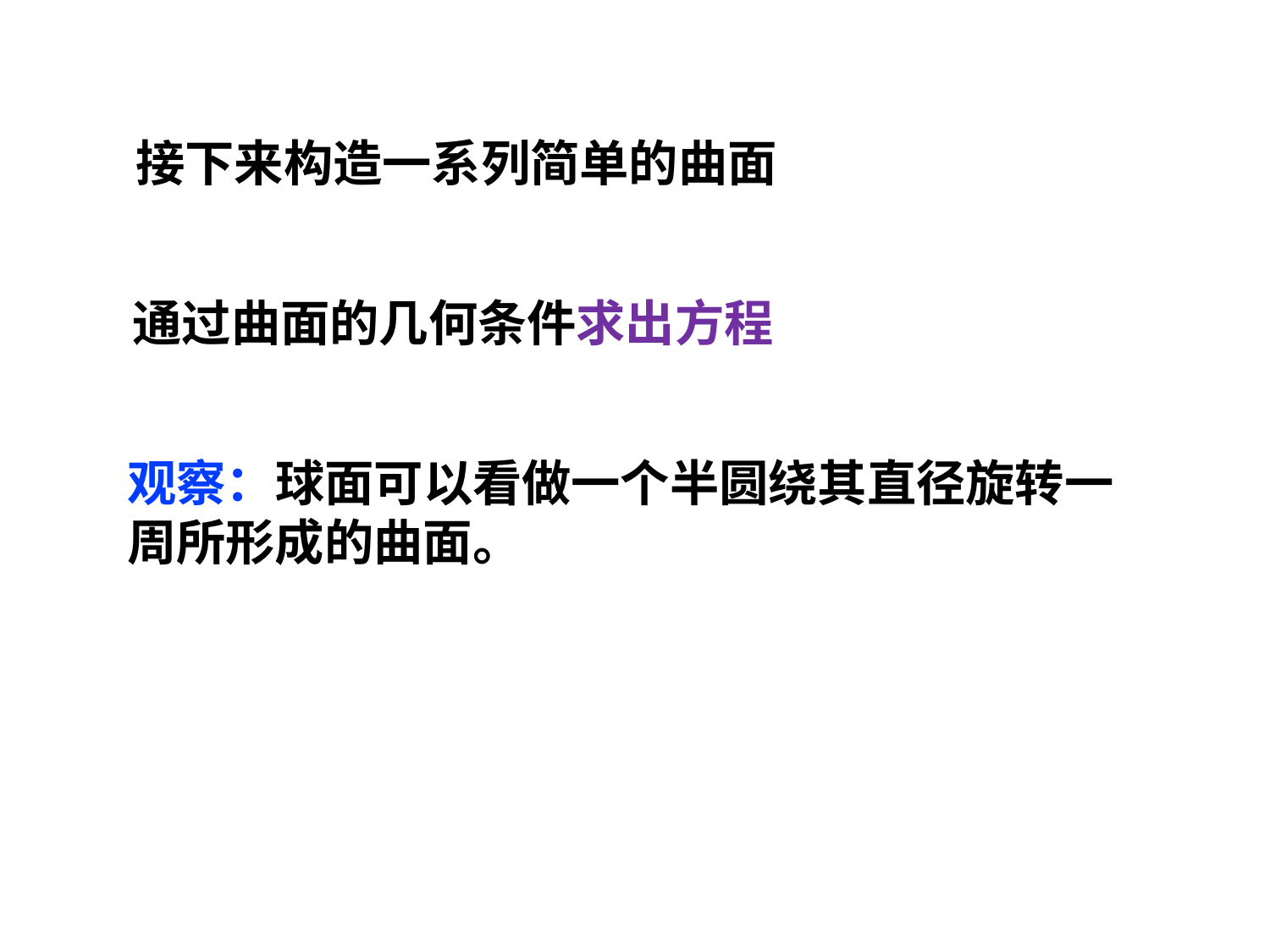

接下来构造一系列简单的曲面
通过曲面的几何条件求出方程
观察：球面可以看做一个半圆绕其直径旋转一周所形成的曲面。